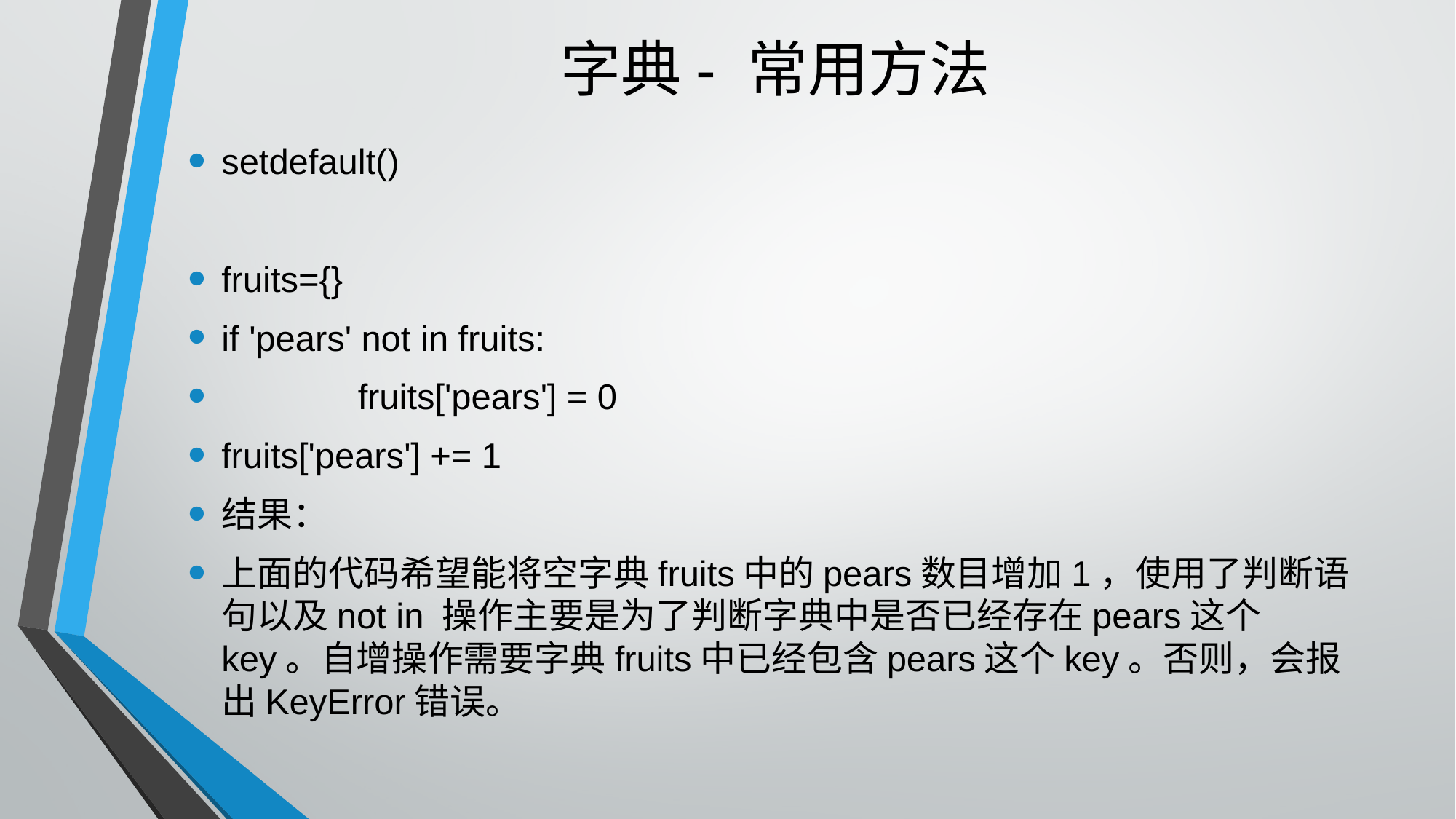

# 字典- 常用方法
setdefault()

fruits={}
if 'pears' not in fruits:
	   fruits['pears'] = 0
fruits['pears'] += 1
结果：
上面的代码希望能将空字典fruits中的pears数目增加1，使用了判断语句以及not in 操作主要是为了判断字典中是否已经存在pears这个key。自增操作需要字典fruits中已经包含pears这个key。否则，会报出KeyError错误。